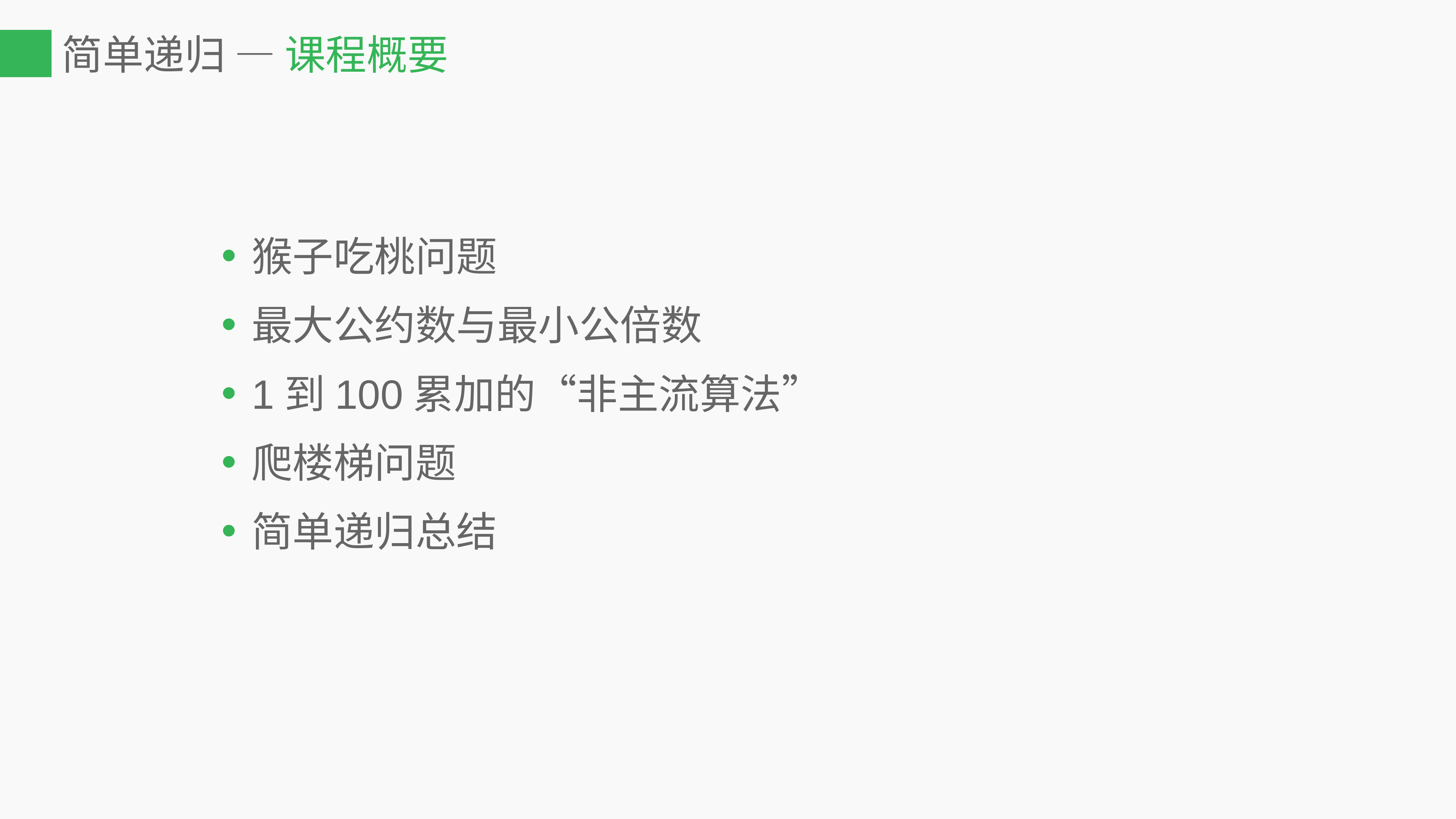

# 简单递归 — 课程概要
猴子吃桃问题
最大公约数与最小公倍数
1到100累加的“非主流算法”
爬楼梯问题
简单递归总结